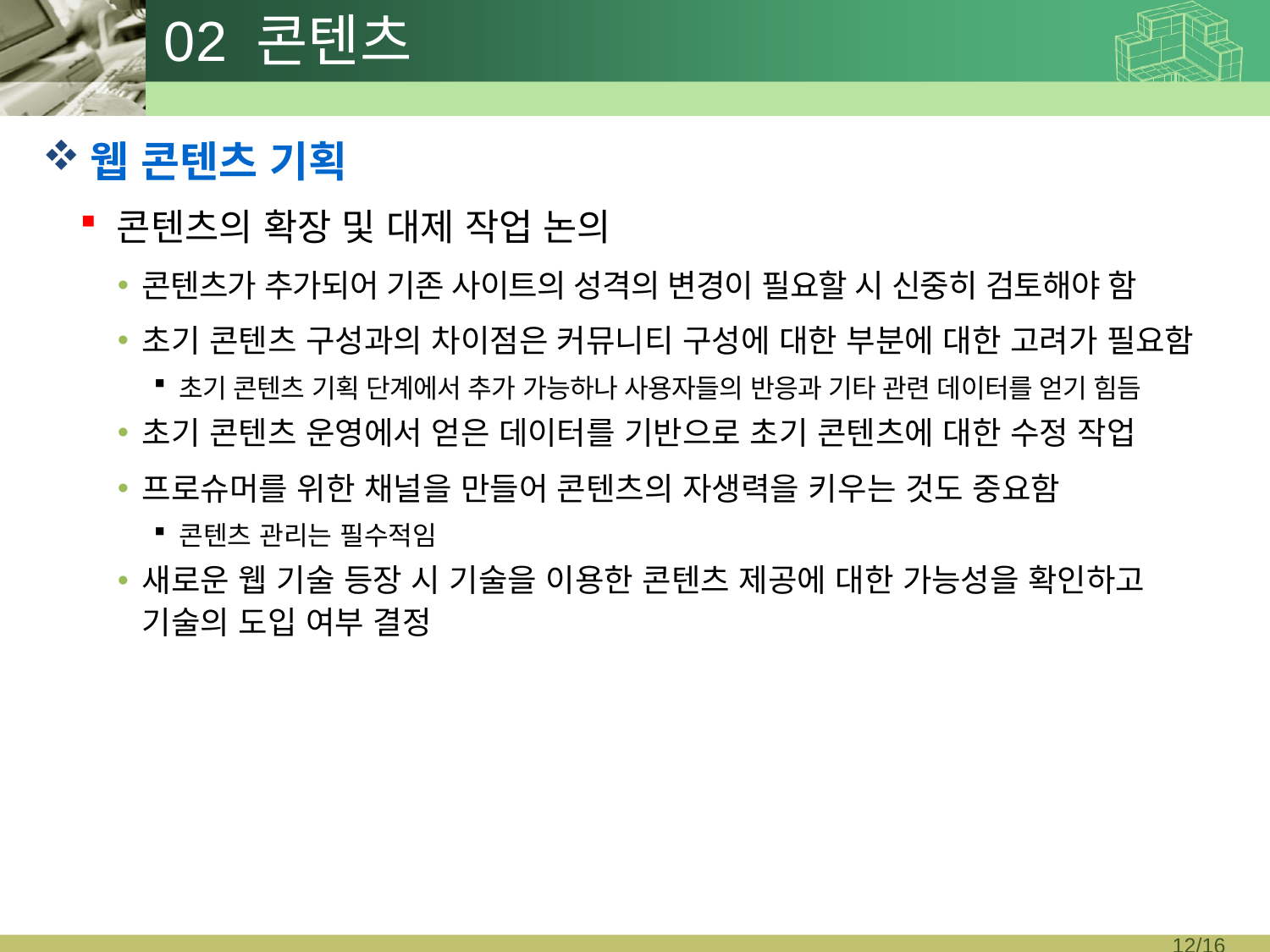

# 02 콘텐츠
웹 콘텐츠 기획
콘텐츠의 확장 및 대제 작업 논의
콘텐츠가 추가되어 기존 사이트의 성격의 변경이 필요할 시 신중히 검토해야 함
초기 콘텐츠 구성과의 차이점은 커뮤니티 구성에 대한 부분에 대한 고려가 필요함
초기 콘텐츠 기획 단계에서 추가 가능하나 사용자들의 반응과 기타 관련 데이터를 얻기 힘듬
초기 콘텐츠 운영에서 얻은 데이터를 기반으로 초기 콘텐츠에 대한 수정 작업
프로슈머를 위한 채널을 만들어 콘텐츠의 자생력을 키우는 것도 중요함
콘텐츠 관리는 필수적임
새로운 웹 기술 등장 시 기술을 이용한 콘텐츠 제공에 대한 가능성을 확인하고 기술의 도입 여부 결정